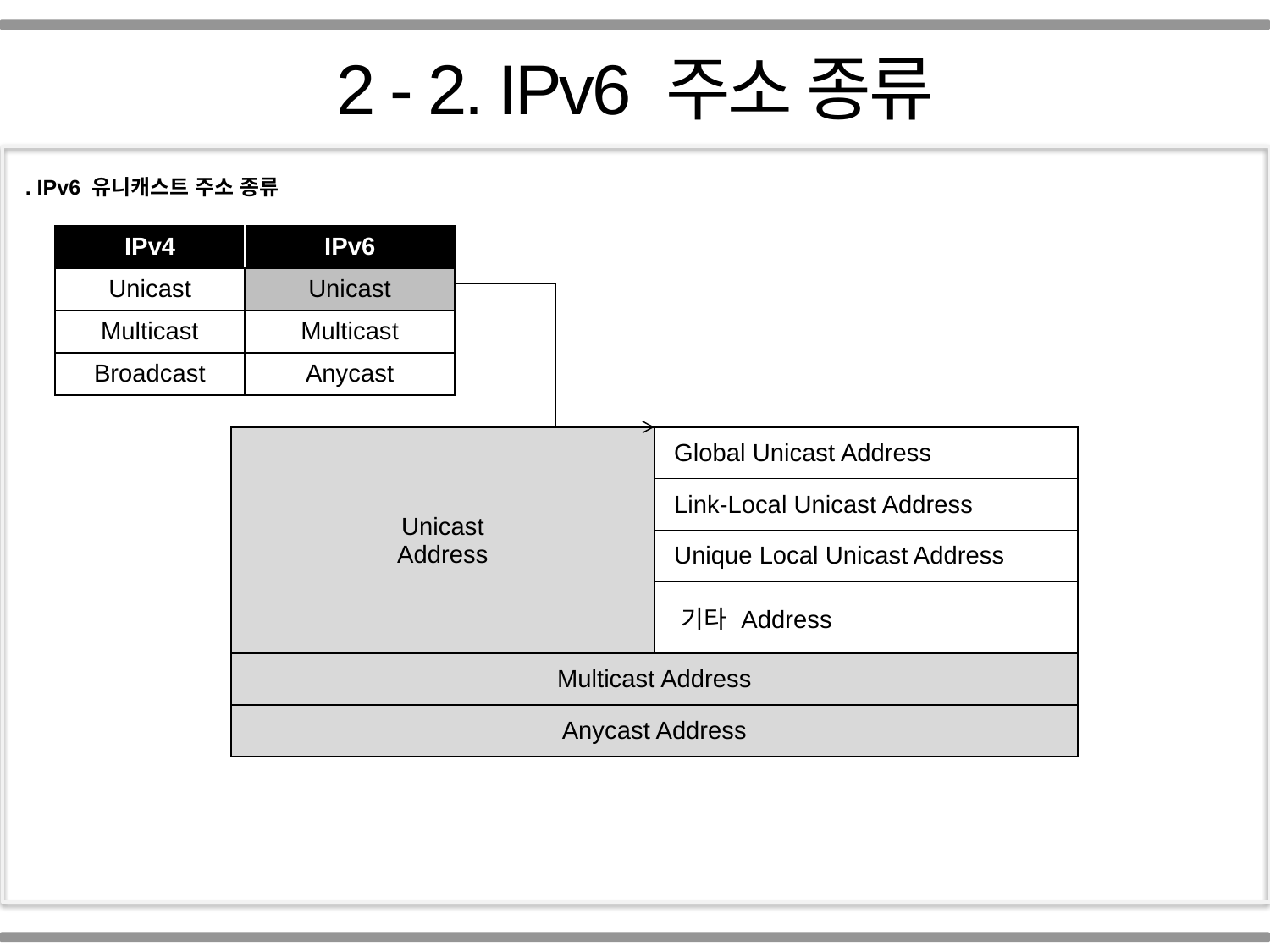

Part 01

2 - 2. IPv6 주소 종류

. IPv6 유니캐스트 주소 종류
| IPv4 | IPv6 |
| --- | --- |
| Unicast | Unicast |
| Multicast | Multicast |
| Broadcast | Anycast |
| Unicast Address | Global Unicast Address |
| --- | --- |
|  | Link-Local Unicast Address |
|  | Unique Local Unicast Address |
|  | 기타 Address |
| Multicast Address |  |
| Anycast Address |  |